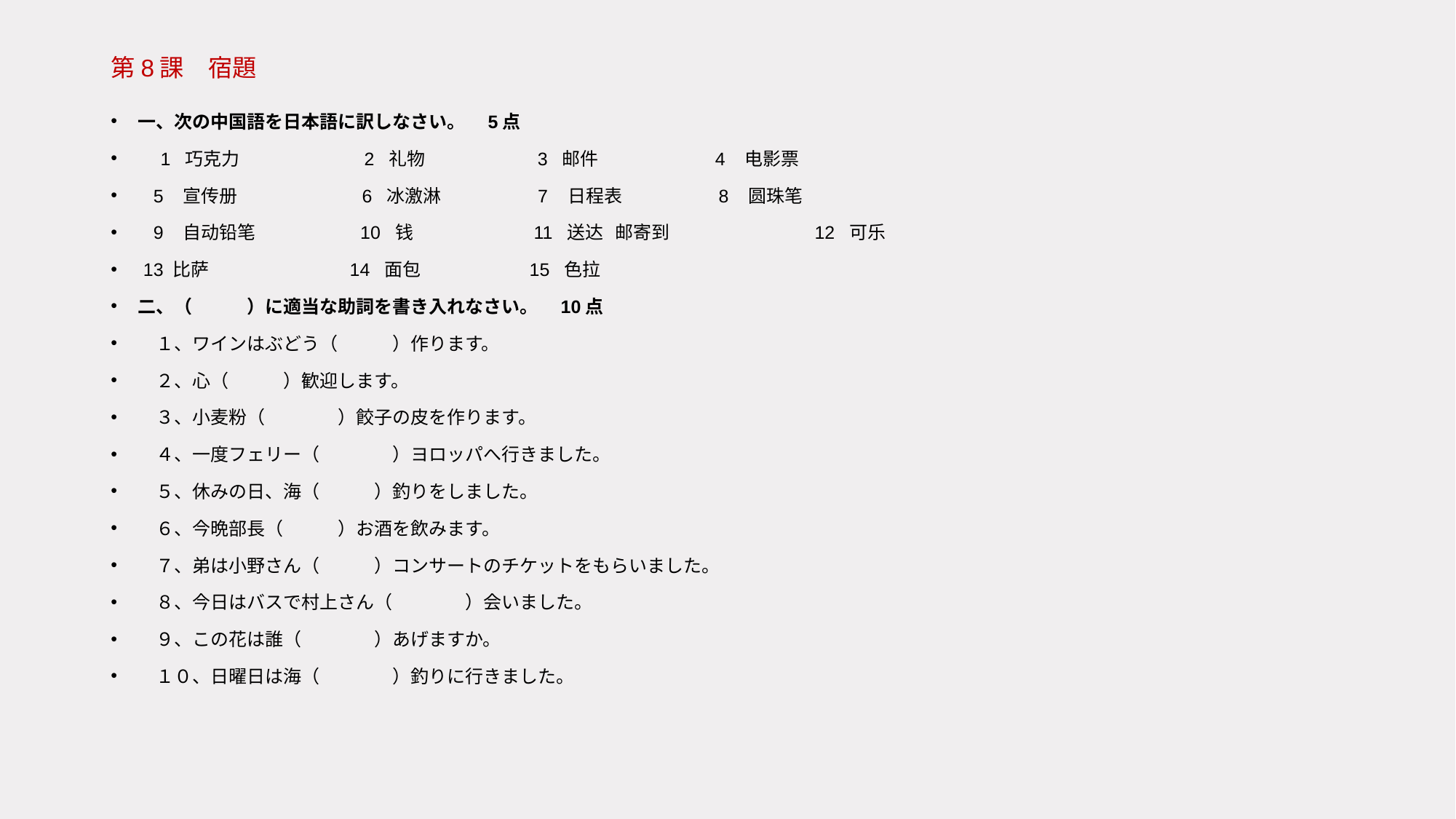

# 第8課　宿題
一、次の中国語を日本語に訳しなさい。　5点
　1  巧克力                              2  礼物                           3  邮件                            4   电影票
   5   宣传册                              6  冰激淋                       7   日程表                       8   圆珠笔
   9   自动铅笔                         10  钱                             11  送达   邮寄到                                   12  可乐
 13 比萨                                  14  面包                          15  色拉
二、（　　　）に適当な助詞を書き入れなさい。　10点
　１、ワインはぶどう（　　　）作ります。
　２、心（　　　）歓迎します。
　３、小麦粉（　　　　）餃子の皮を作ります。
　４、一度フェリー（　　　　）ヨロッパへ行きました。
　５、休みの日、海（　　　）釣りをしました。
　６、今晩部長（　　　）お酒を飲みます。
　７、弟は小野さん（　　　）コンサートのチケットをもらいました。
　８、今日はバスで村上さん（　　　　）会いました。
　９、この花は誰（　　　　）あげますか。
　１０、日曜日は海（　　　　）釣りに行きました。